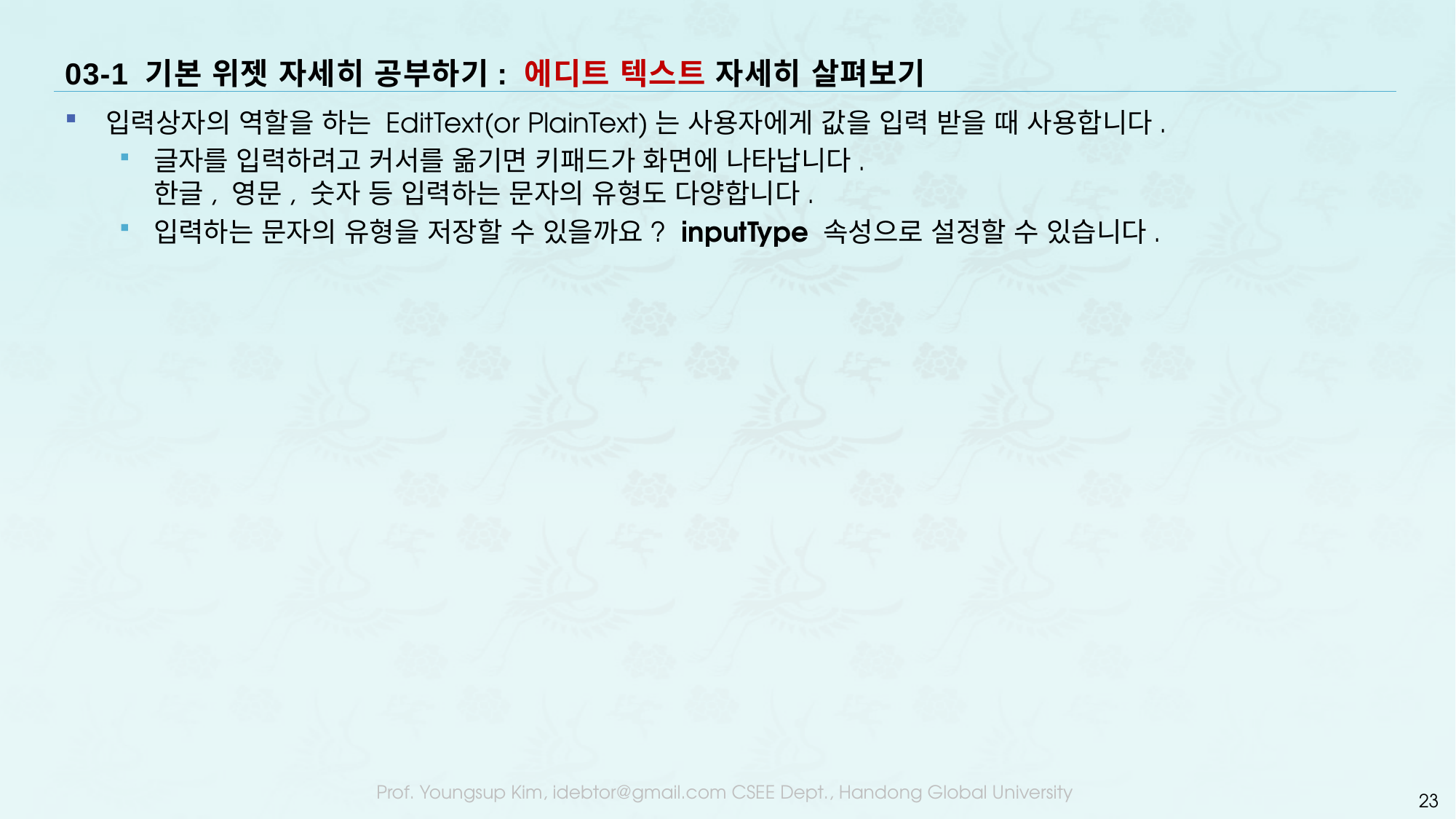

# 03-1 기본 위젯 자세히 공부하기: 에디트 텍스트 자세히 살펴보기
입력상자의 역할을 하는 EditText(or PlainText)는 사용자에게 값을 입력 받을 때 사용합니다.
글자를 입력하려고 커서를 옮기면 키패드가 화면에 나타납니다.
한글, 영문, 숫자 등 입력하는 문자의 유형도 다양합니다.
입력하는 문자의 유형을 저장할 수 있을까요?  inputType 속성으로 설정할 수 있습니다.

23